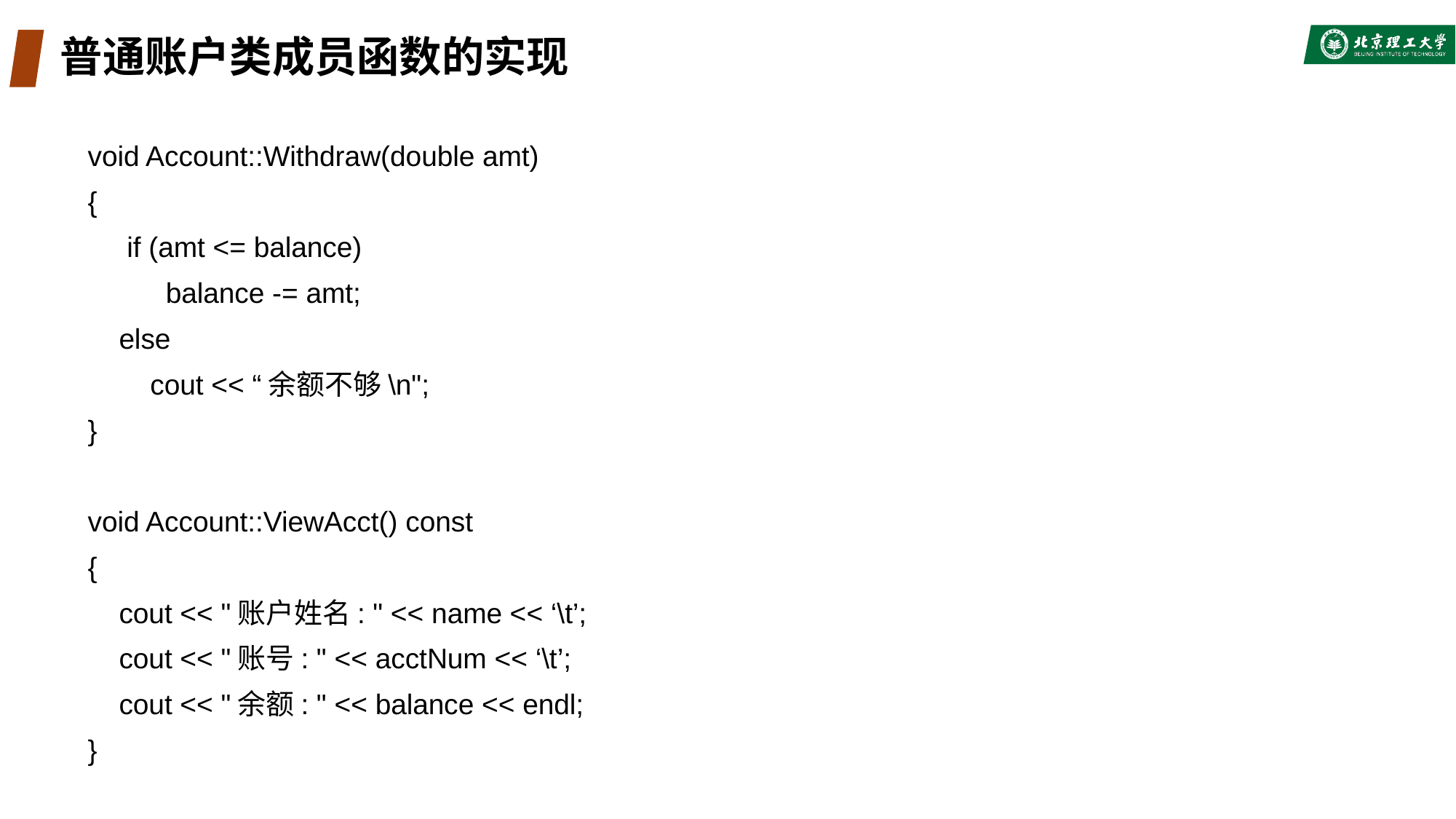

# 普通账户类成员函数的实现
void Account::Withdraw(double amt)
{
     if (amt <= balance)
          balance -= amt;
    else
        cout << “余额不够\n";
}

void Account::ViewAcct() const
{
    cout << "账户姓名: " << name << ‘\t’;
    cout << "账号: " << acctNum << ‘\t’;
    cout << "余额: " << balance << endl;
}